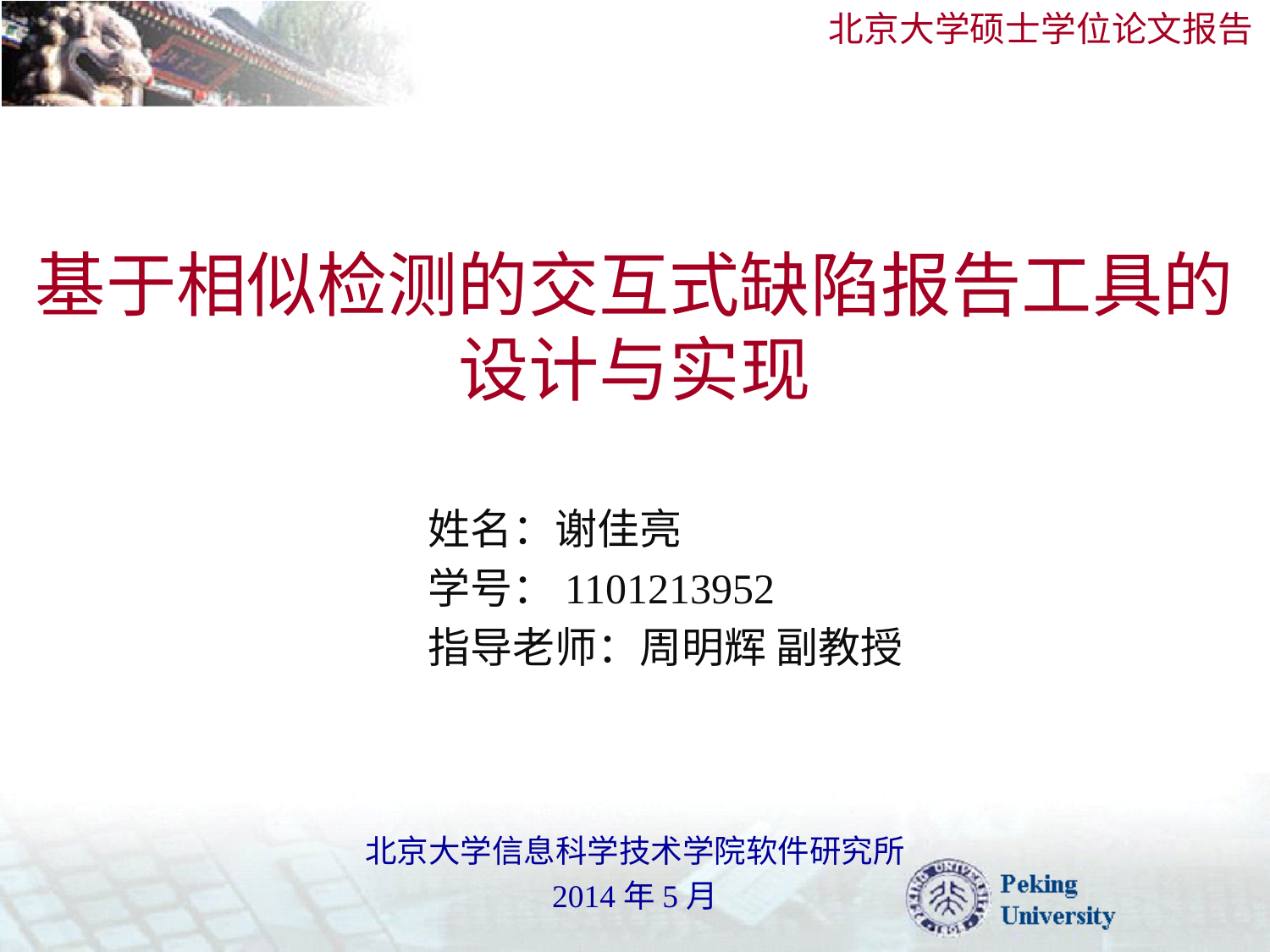

北京大学硕士学位论文报告
# 基于相似检测的交互式缺陷报告工具的设计与实现
姓名：谢佳亮
学号：1101213952
指导老师：周明辉 副教授
北京大学信息科学技术学院软件研究所
2014年5月